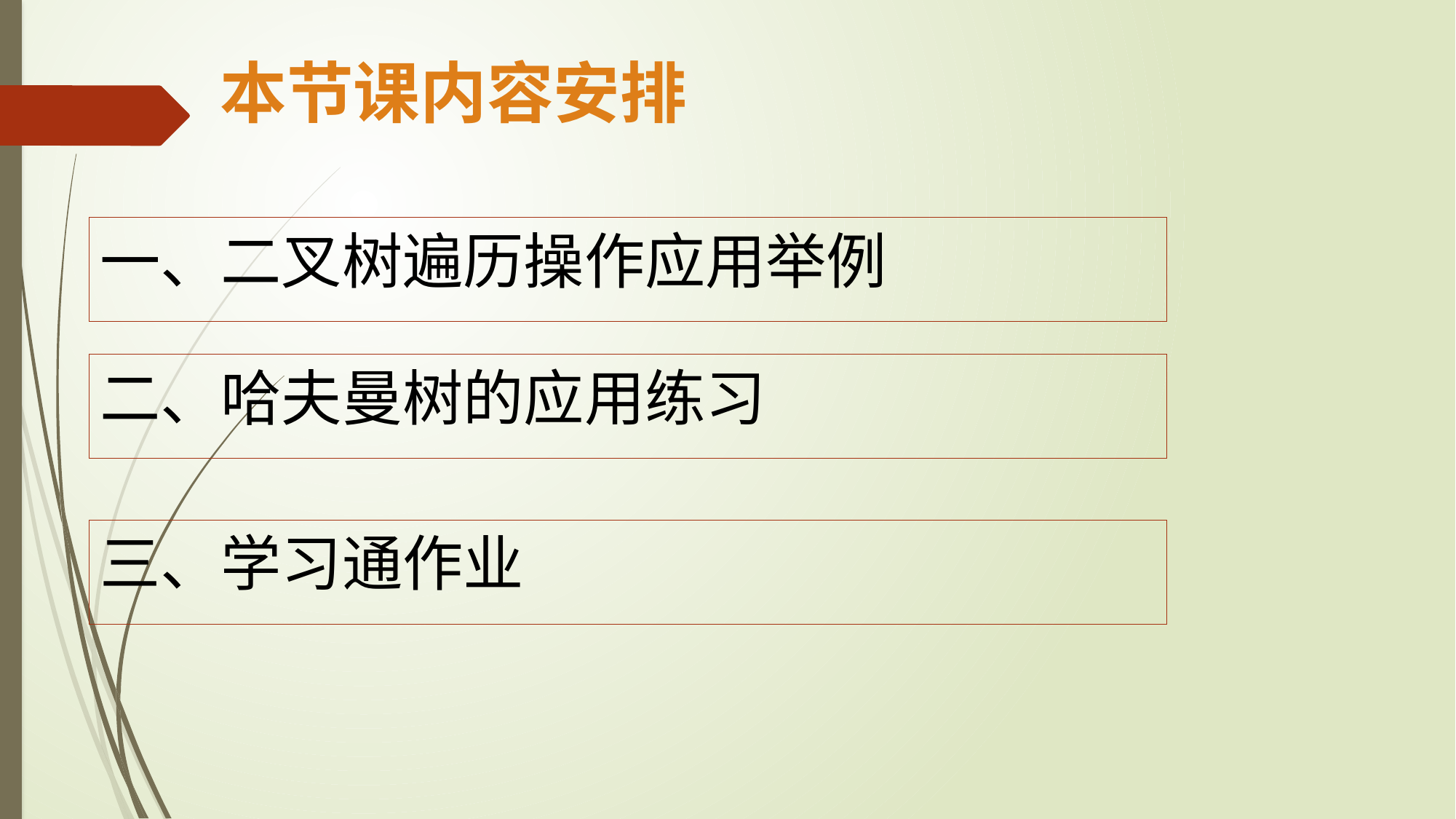

# 本节课内容安排
一、二叉树遍历操作应用举例
二、哈夫曼树的应用练习
三、学习通作业